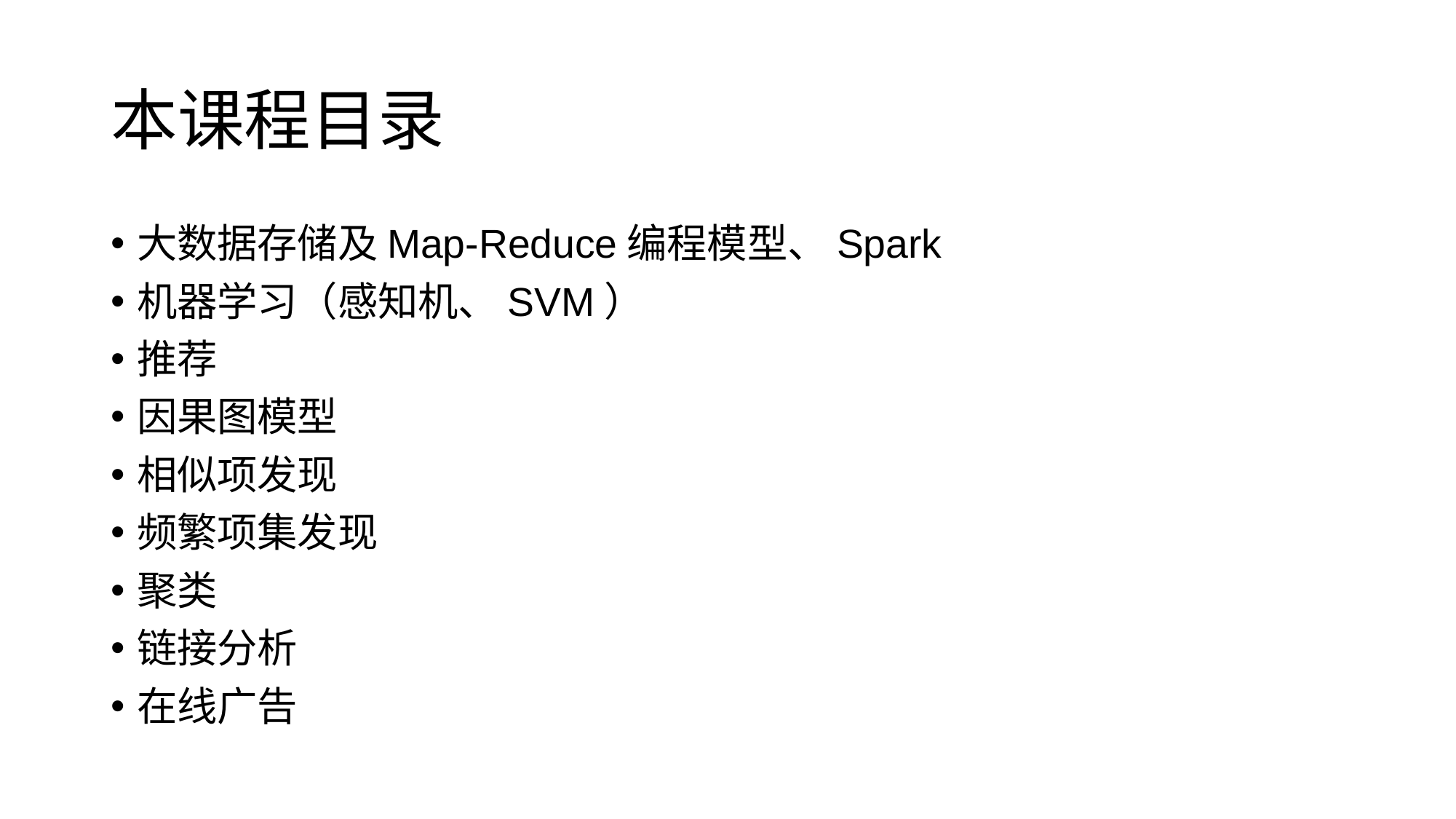

# 本课程目录
大数据存储及Map-Reduce编程模型、Spark
机器学习（感知机、SVM）
推荐
因果图模型
相似项发现
频繁项集发现
聚类
链接分析
在线广告